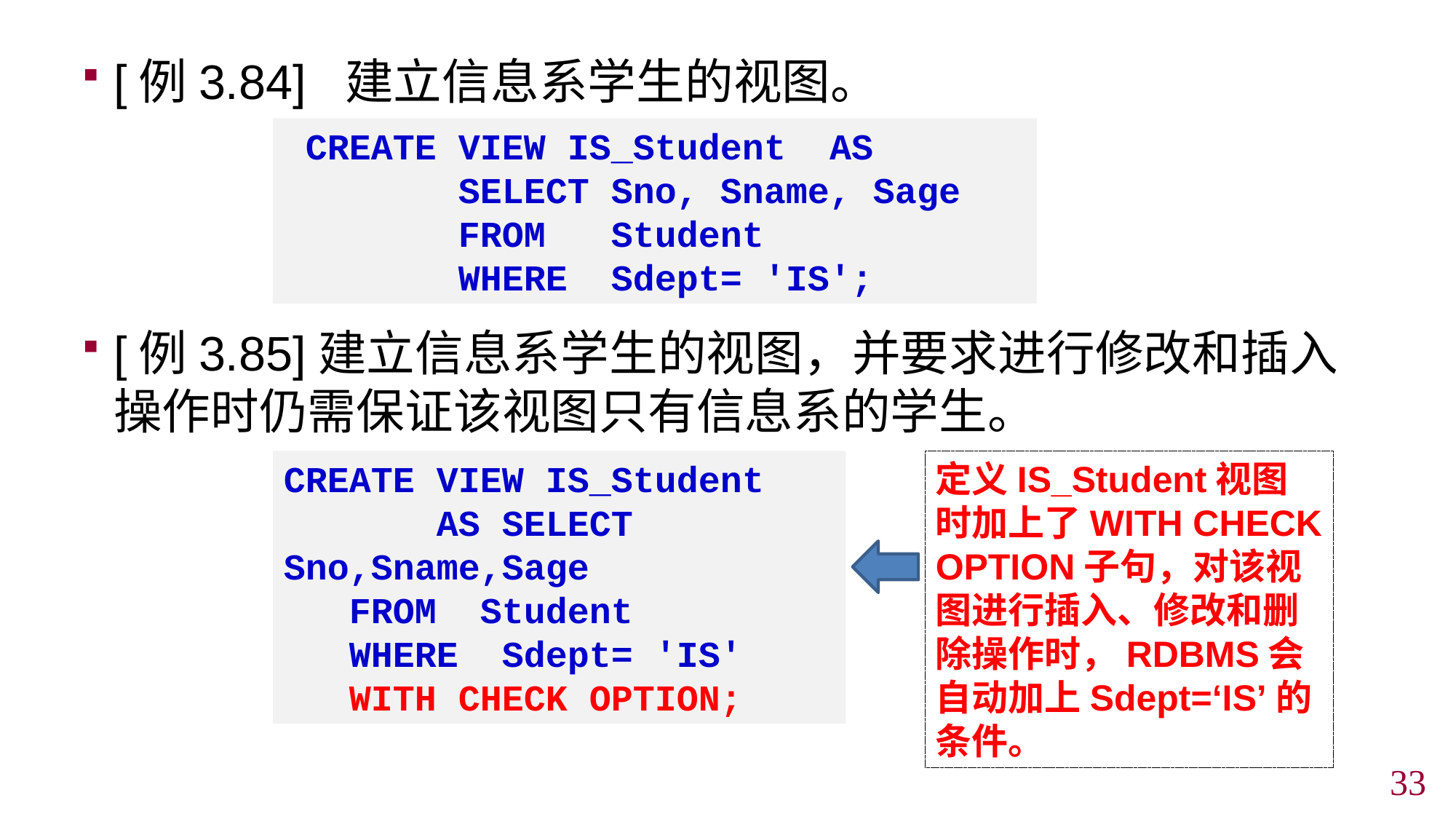

[例3.84]  建立信息系学生的视图。

[例3.85]建立信息系学生的视图，并要求进行修改和插入操作时仍需保证该视图只有信息系的学生。
 CREATE VIEW IS_Student  AS
        SELECT Sno, Sname, Sage
        FROM   Student
        WHERE  Sdept= 'IS';
CREATE VIEW IS_Student           AS SELECT Sno,Sname,Sage
   FROM  Student
   WHERE  Sdept= 'IS'
   WITH CHECK OPTION;
定义IS_Student视图时加上了WITH CHECK OPTION子句，对该视图进行插入、修改和删除操作时，RDBMS会自动加上Sdept=‘IS’的条件。

33